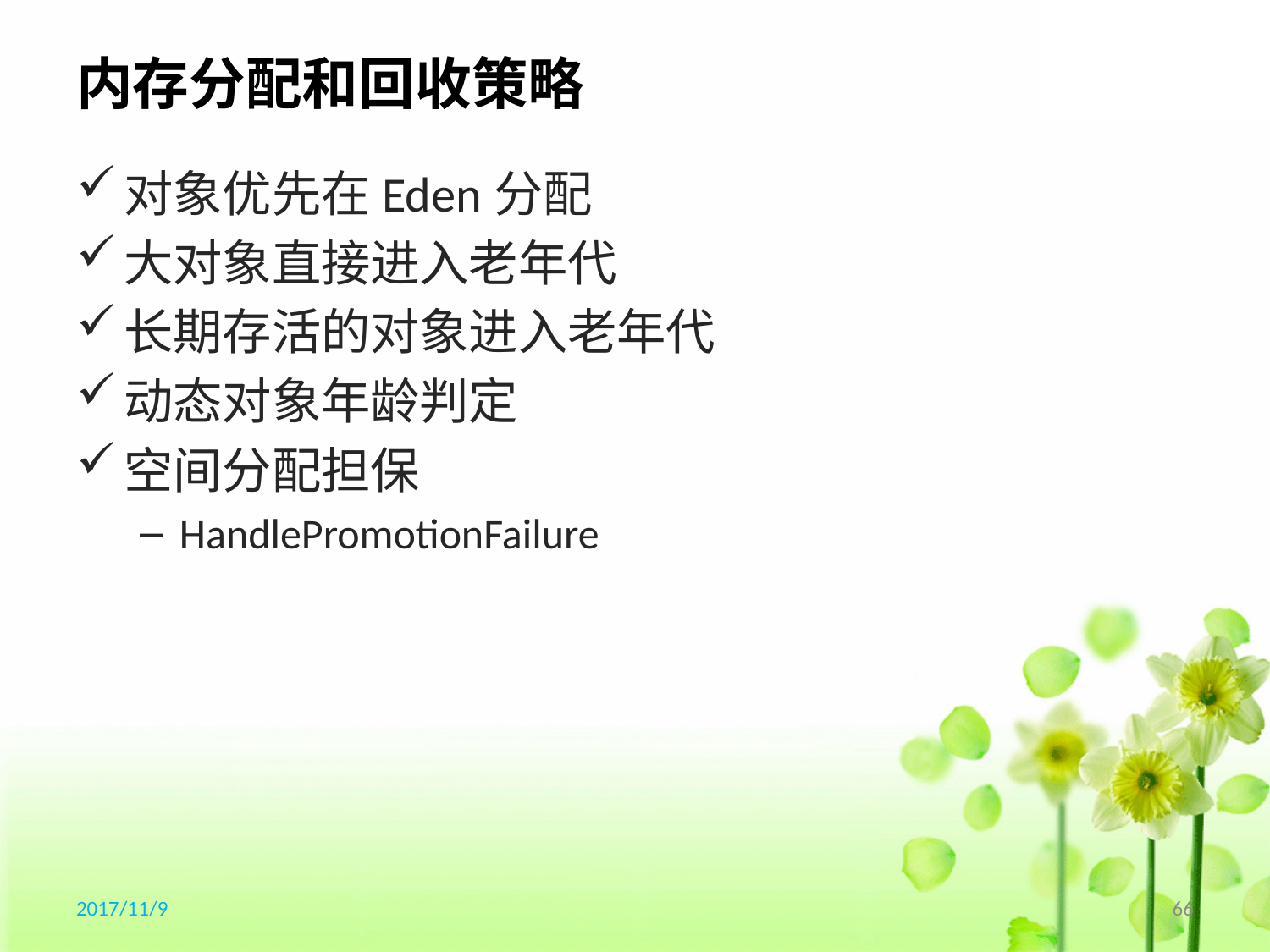

# 内存分配和回收策略
对象优先在Eden分配
大对象直接进入老年代
长期存活的对象进入老年代
动态对象年龄判定
空间分配担保
HandlePromotionFailure

2017/11/9
66